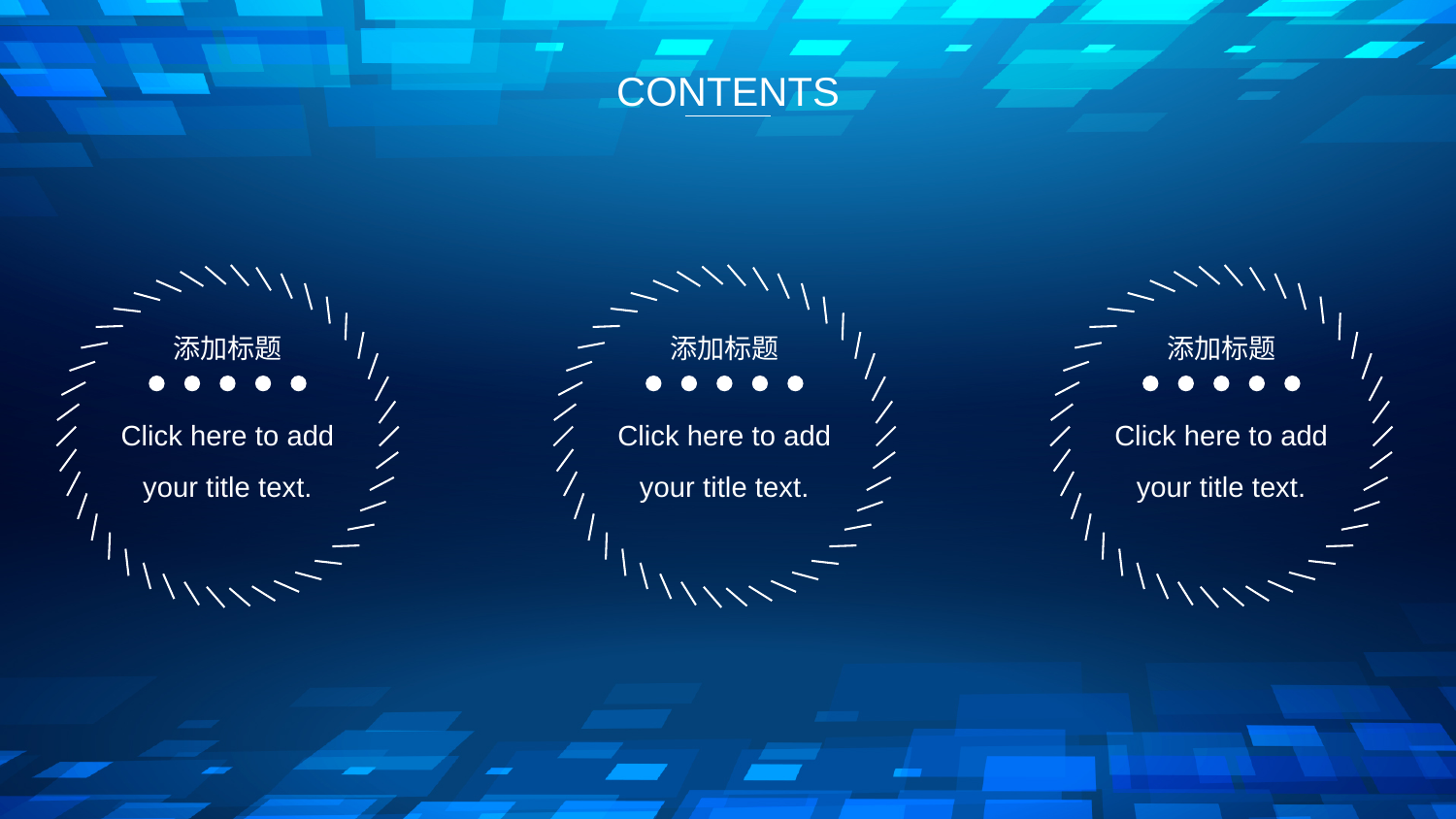

CONTENTS
添加标题
添加标题
添加标题

Click here to add your title text.
Click here to add your title text.
Click here to add your title text.